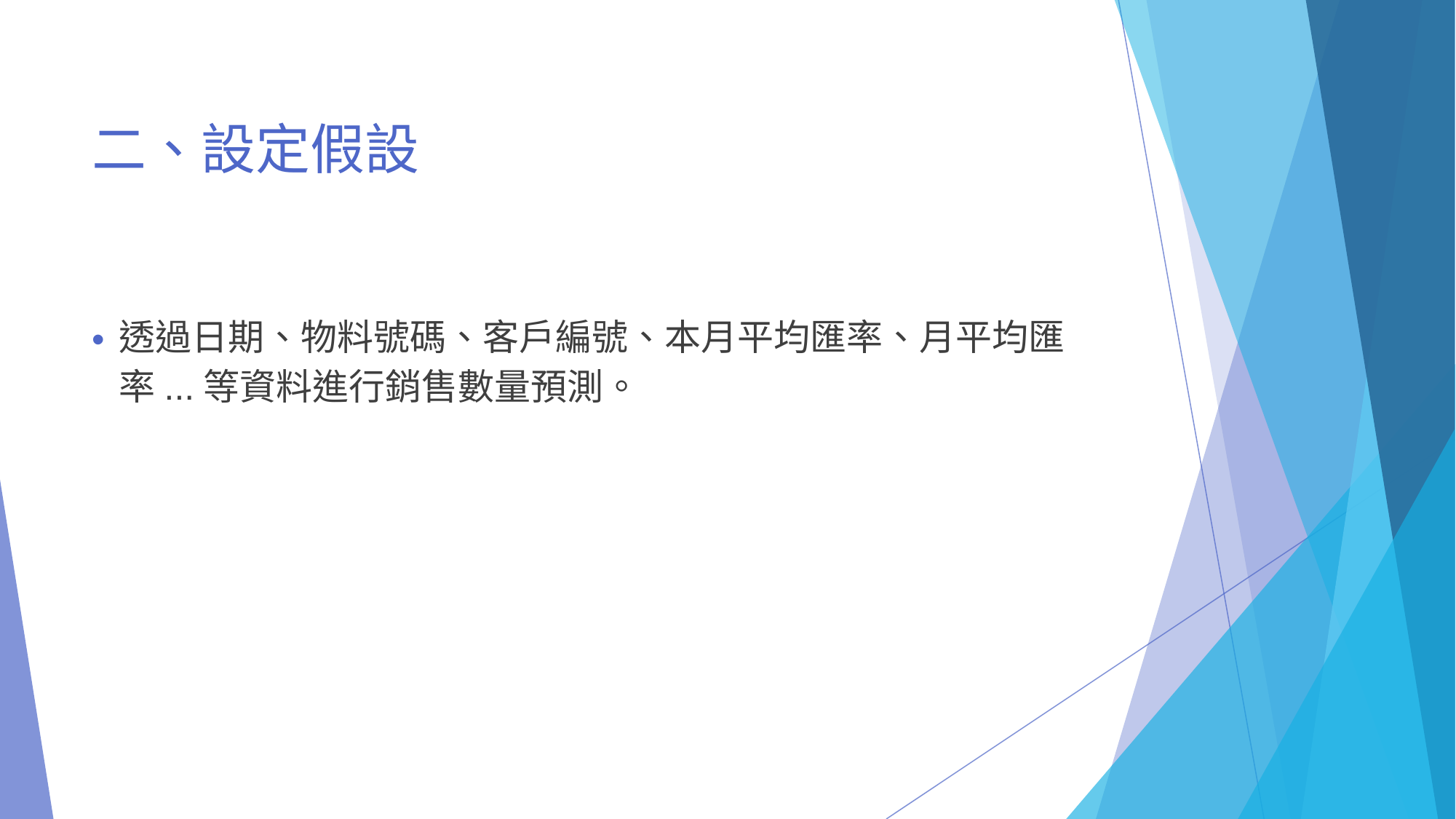

# 二、設定假設

透過日期、物料號碼、客戶編號、本月平均匯率、月平均匯率...等資料進行銷售數量預測。